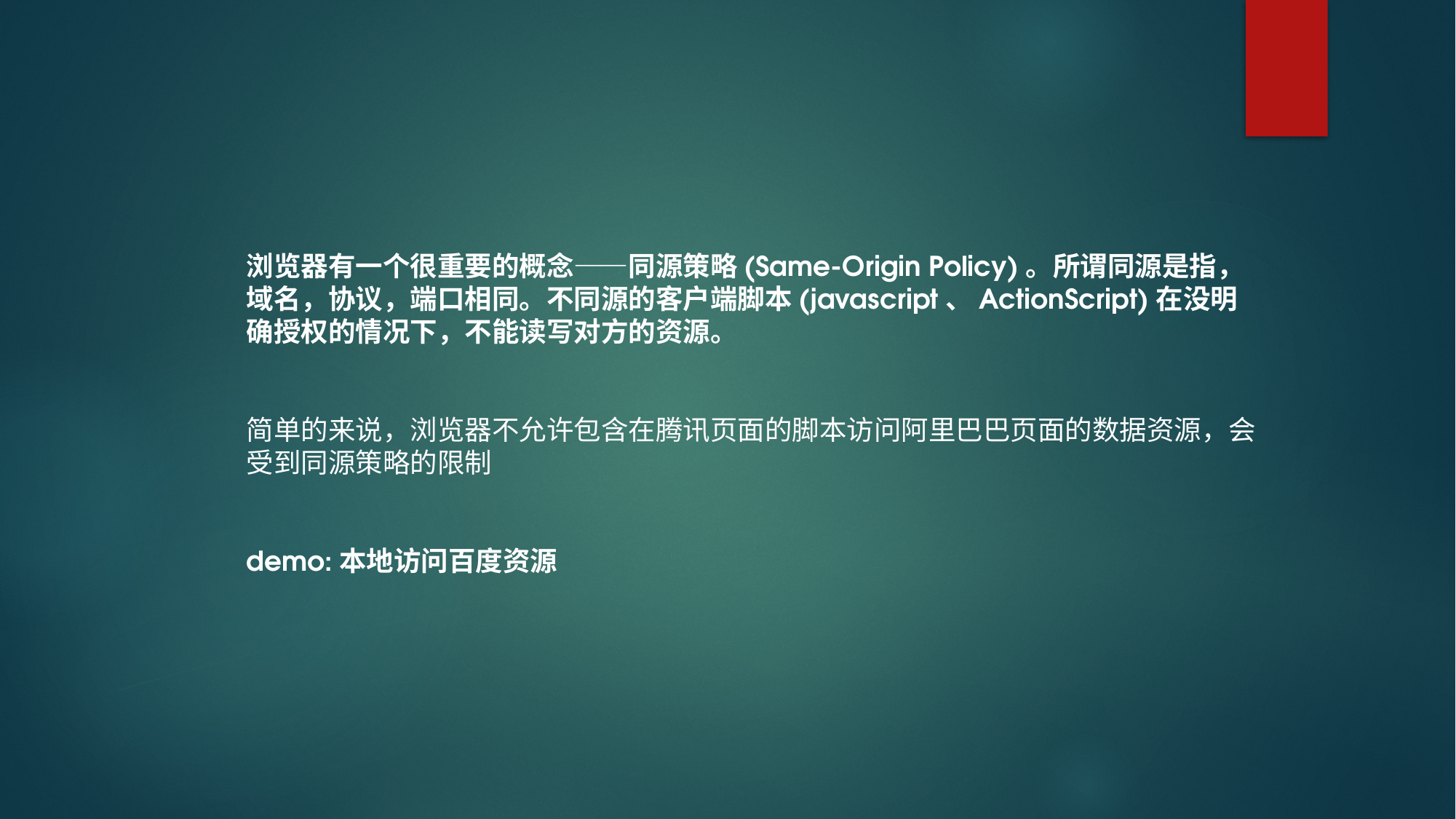

浏览器有一个很重要的概念——同源策略(Same-Origin Policy)。所谓同源是指，域名，协议，端口相同。不同源的客户端脚本(javascript、ActionScript)在没明确授权的情况下，不能读写对方的资源。

简单的来说，浏览器不允许包含在腾讯页面的脚本访问阿里巴巴页面的数据资源，会受到同源策略的限制

demo:本地访问百度资源